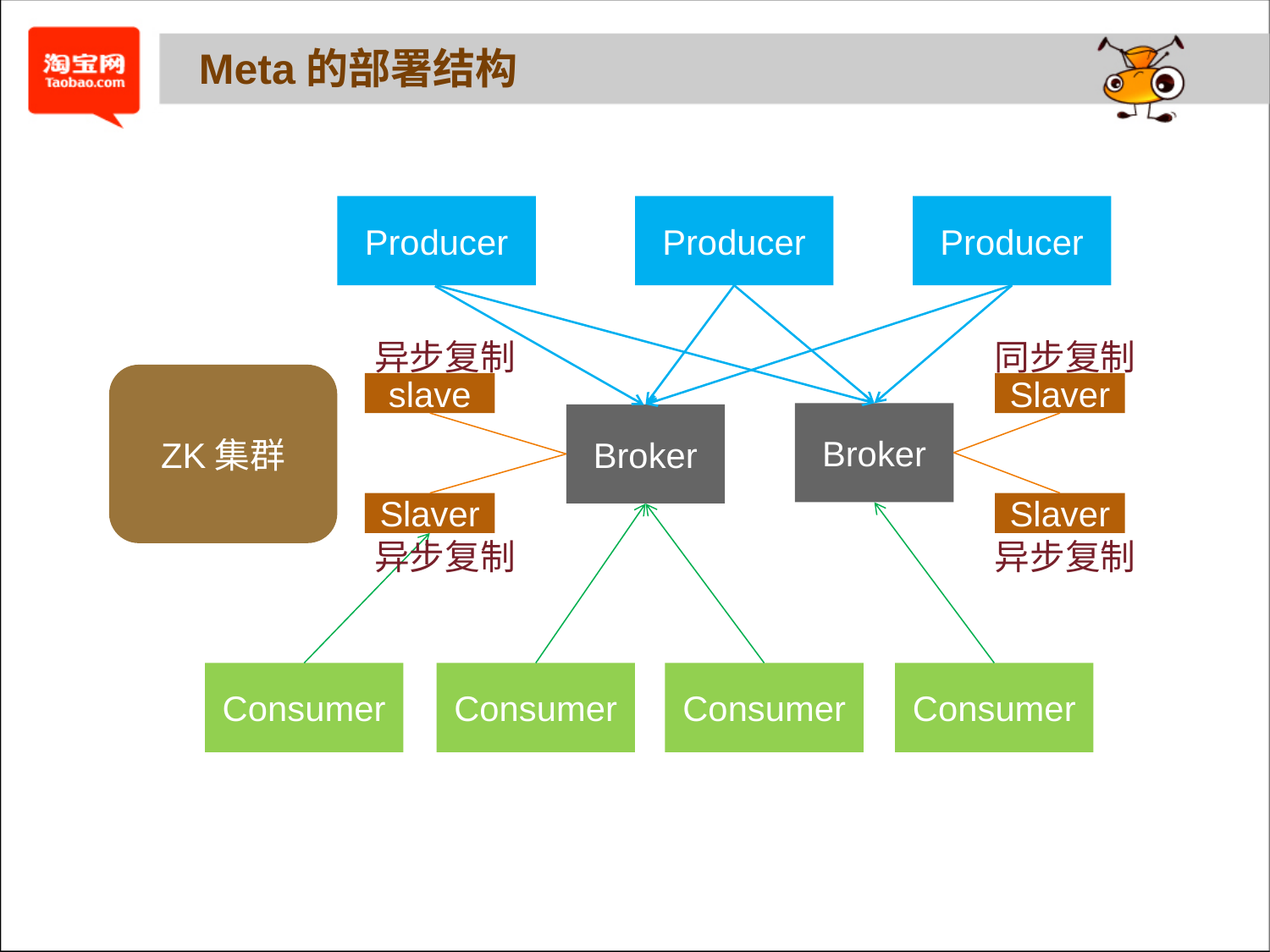

Meta的部署结构
Producer
Producer
Producer
异步复制
同步复制
ZK集群
slave
Slaver
Broker
Broker
Slaver
Slaver
异步复制
异步复制
Consumer
Consumer
Consumer
Consumer